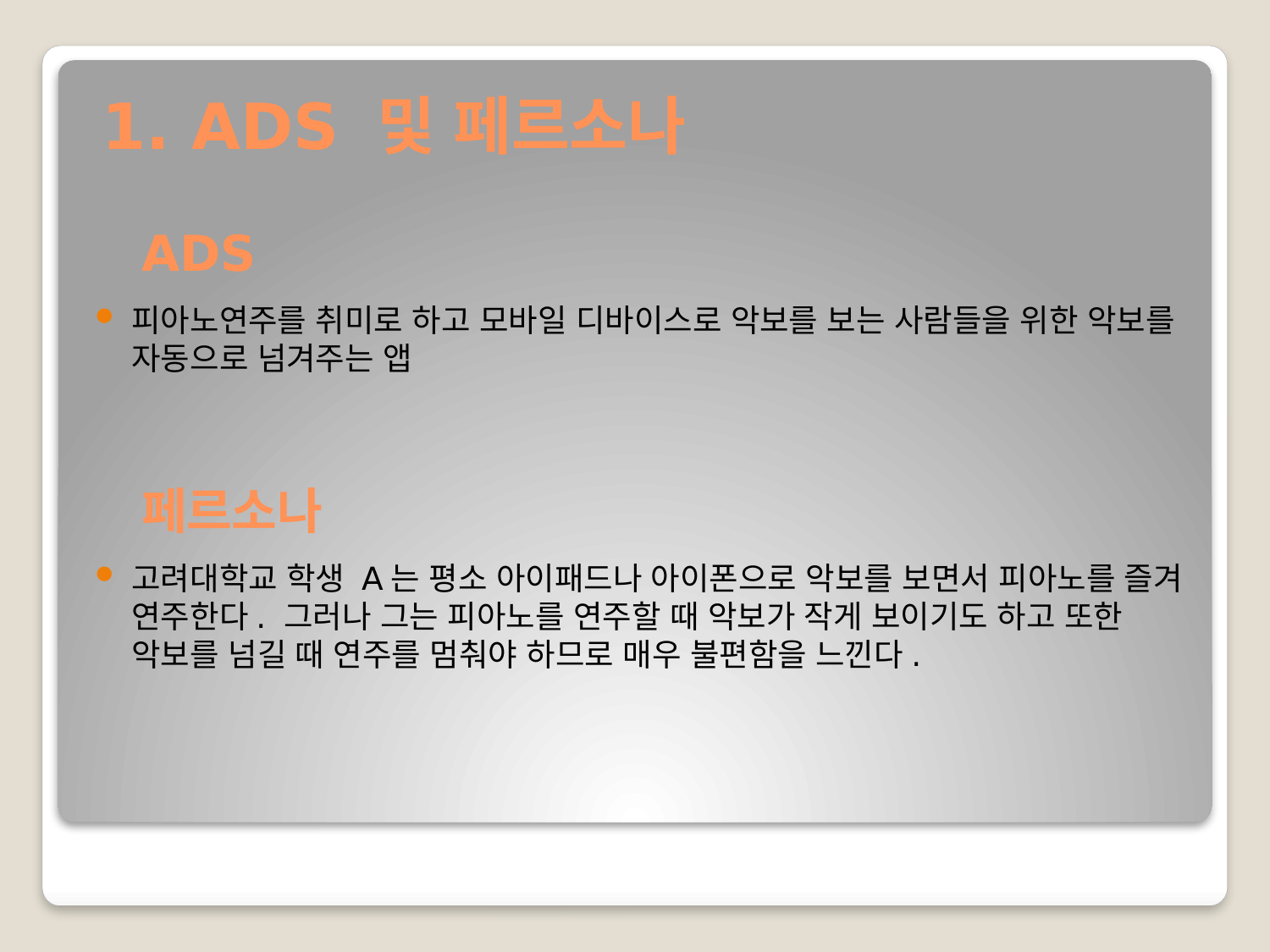

1. ADS 및 페르소나
# ADS
피아노연주를 취미로 하고 모바일 디바이스로 악보를 보는 사람들을 위한 악보를 자동으로 넘겨주는 앱
페르소나
고려대학교 학생 A는 평소 아이패드나 아이폰으로 악보를 보면서 피아노를 즐겨 연주한다. 그러나 그는 피아노를 연주할 때 악보가 작게 보이기도 하고 또한 악보를 넘길 때 연주를 멈춰야 하므로 매우 불편함을 느낀다.